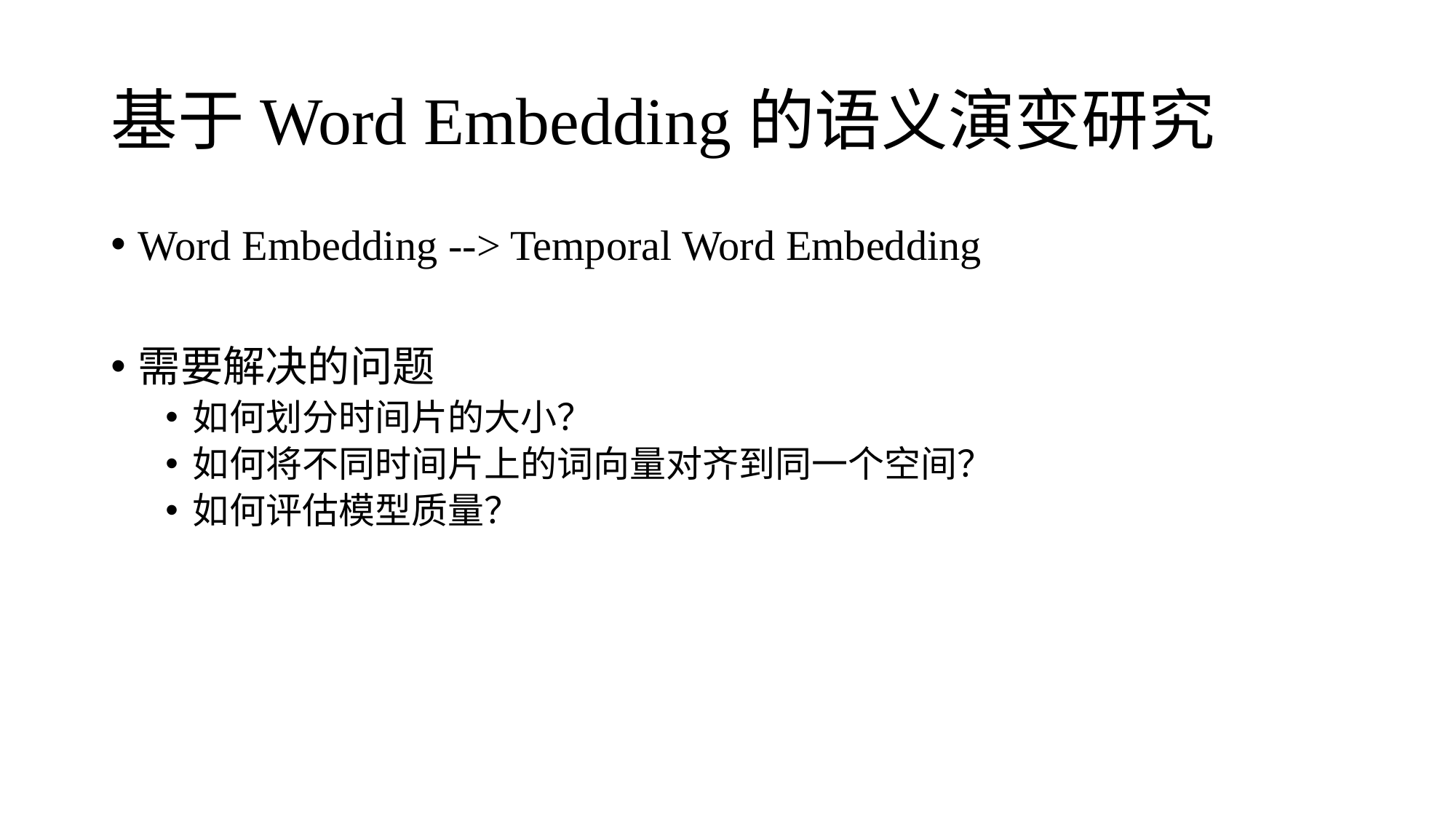

# 基于Word Embedding的语义演变研究
Word Embedding --> Temporal Word Embedding

需要解决的问题
如何划分时间片的大小？
如何将不同时间片上的词向量对齐到同一个空间？
如何评估模型质量？